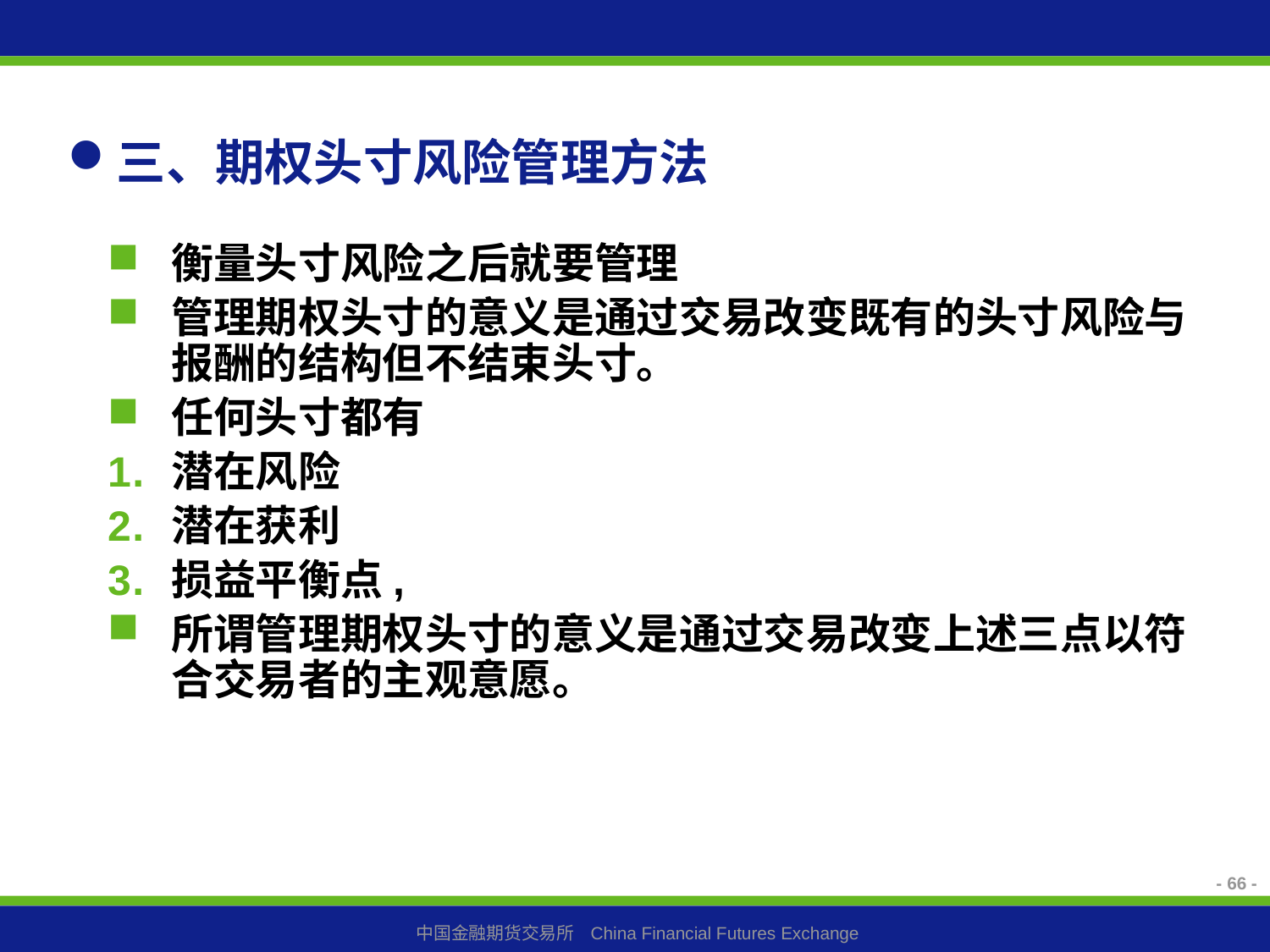

# 三、期权头寸风险管理方法
衡量头寸风险之后就要管理
管理期权头寸的意义是通过交易改变既有的头寸风险与报酬的结构但不结束头寸。
任何头寸都有
潜在风险
潜在获利
损益平衡点,
所谓管理期权头寸的意义是通过交易改变上述三点以符合交易者的主观意愿。
- 66 -